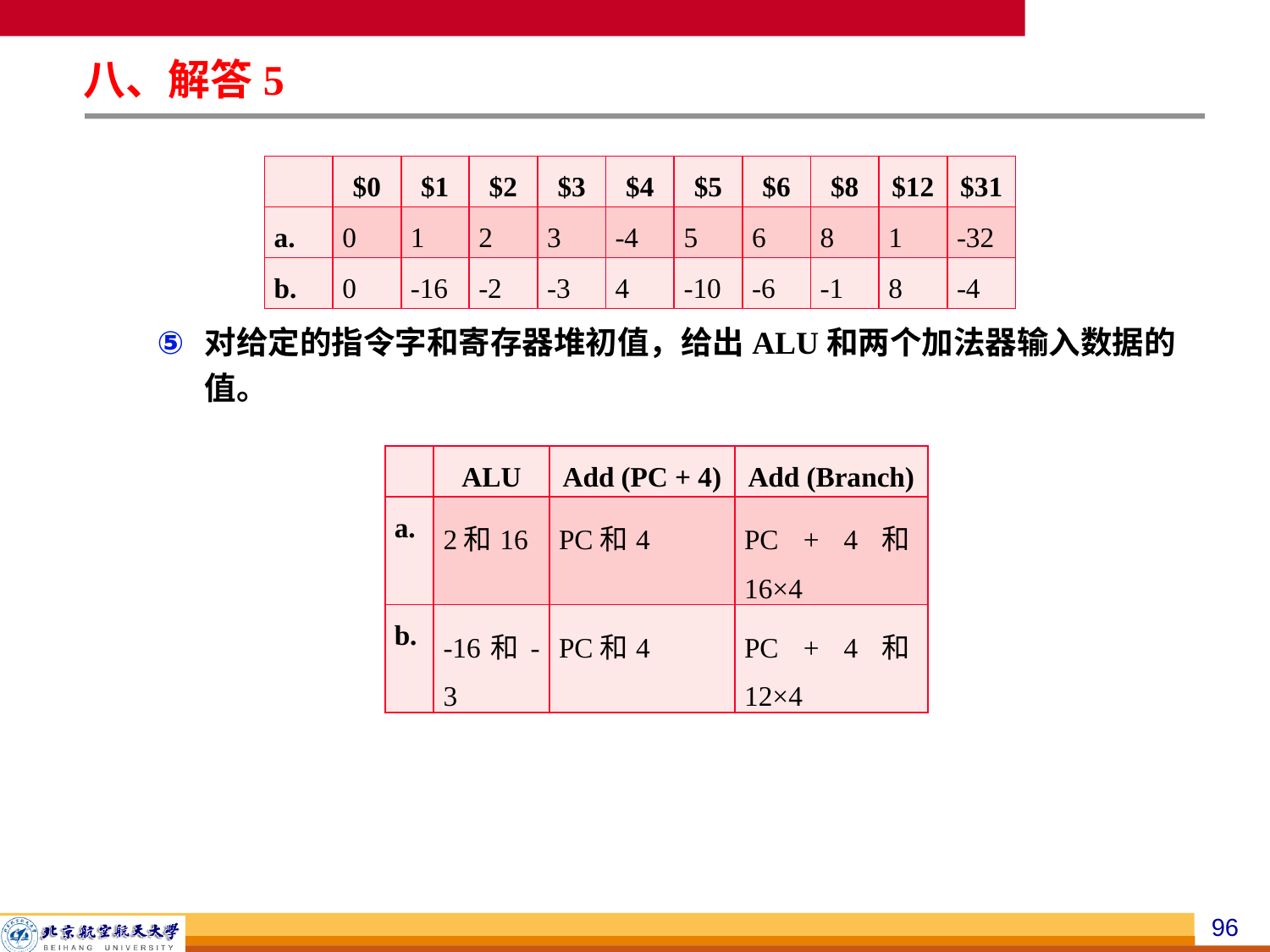

八、解答5

对给定的指令字和寄存器堆初值，给出ALU和两个加法器输入数据的值。
|  | $0 | $1 | $2 | $3 | $4 | $5 | $6 | $8 | $12 | $31 |
| --- | --- | --- | --- | --- | --- | --- | --- | --- | --- | --- |
| a. | 0 | 1 | 2 | 3 | -4 | 5 | 6 | 8 | 1 | -32 |
| b. | 0 | -16 | -2 | -3 | 4 | -10 | -6 | -1 | 8 | -4 |
|  | ALU | Add (PC + 4) | Add (Branch) |
| --- | --- | --- | --- |
| a. | 2和16 | PC和4 | PC + 4和16×4 |
| b. | -16和-3 | PC和4 | PC + 4和12×4 |